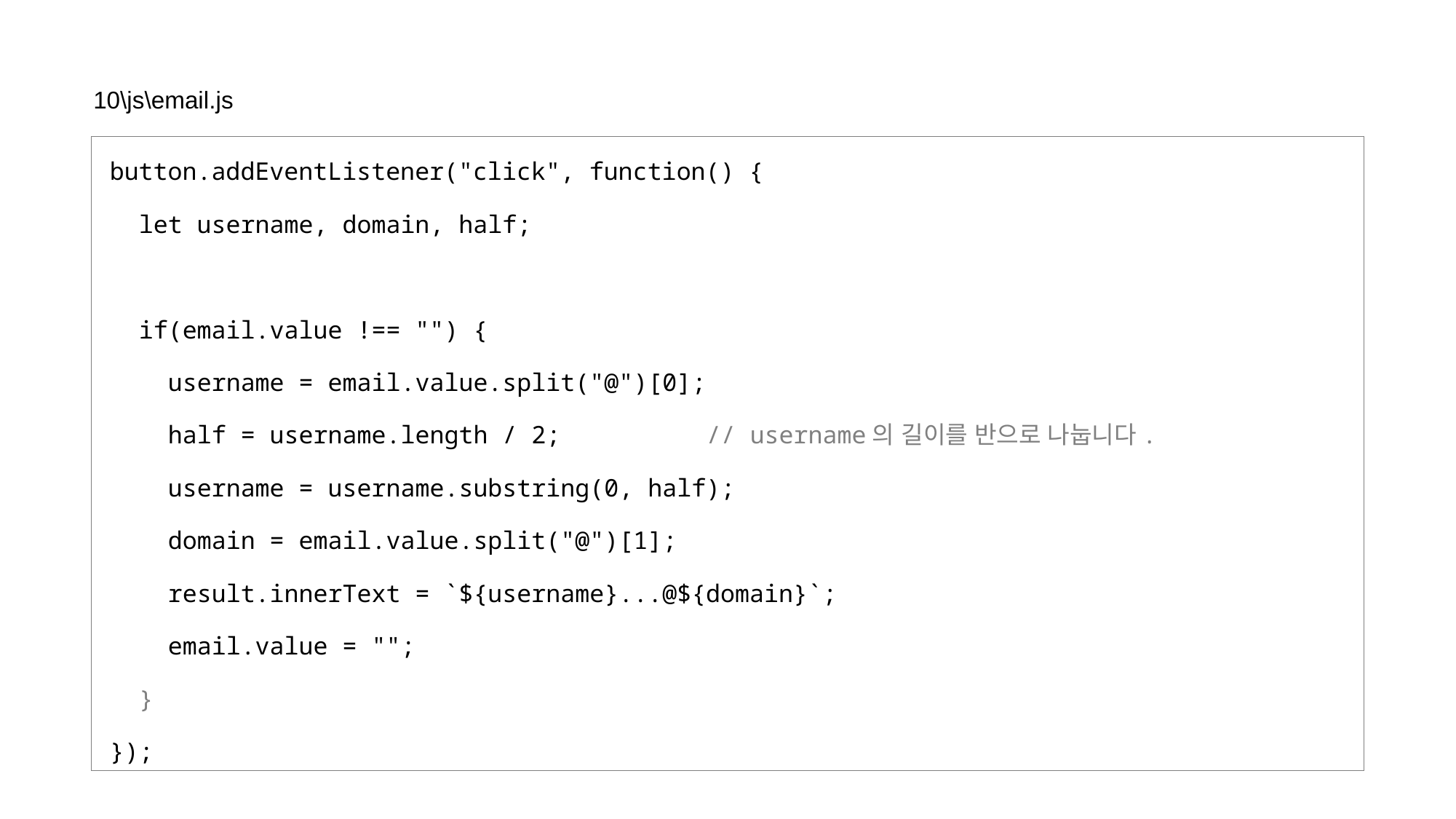

10\js\email.js
button.addEventListener("click", function() {
  let username, domain, half;

  if(email.value !== "") {
    username = email.value.split("@")[0];
    half = username.length / 2;          // username의 길이를 반으로 나눕니다.
    username = username.substring(0, half);
    domain = email.value.split("@")[1];
    result.innerText = `${username}...@${domain}`;
    email.value = "";
  }
});